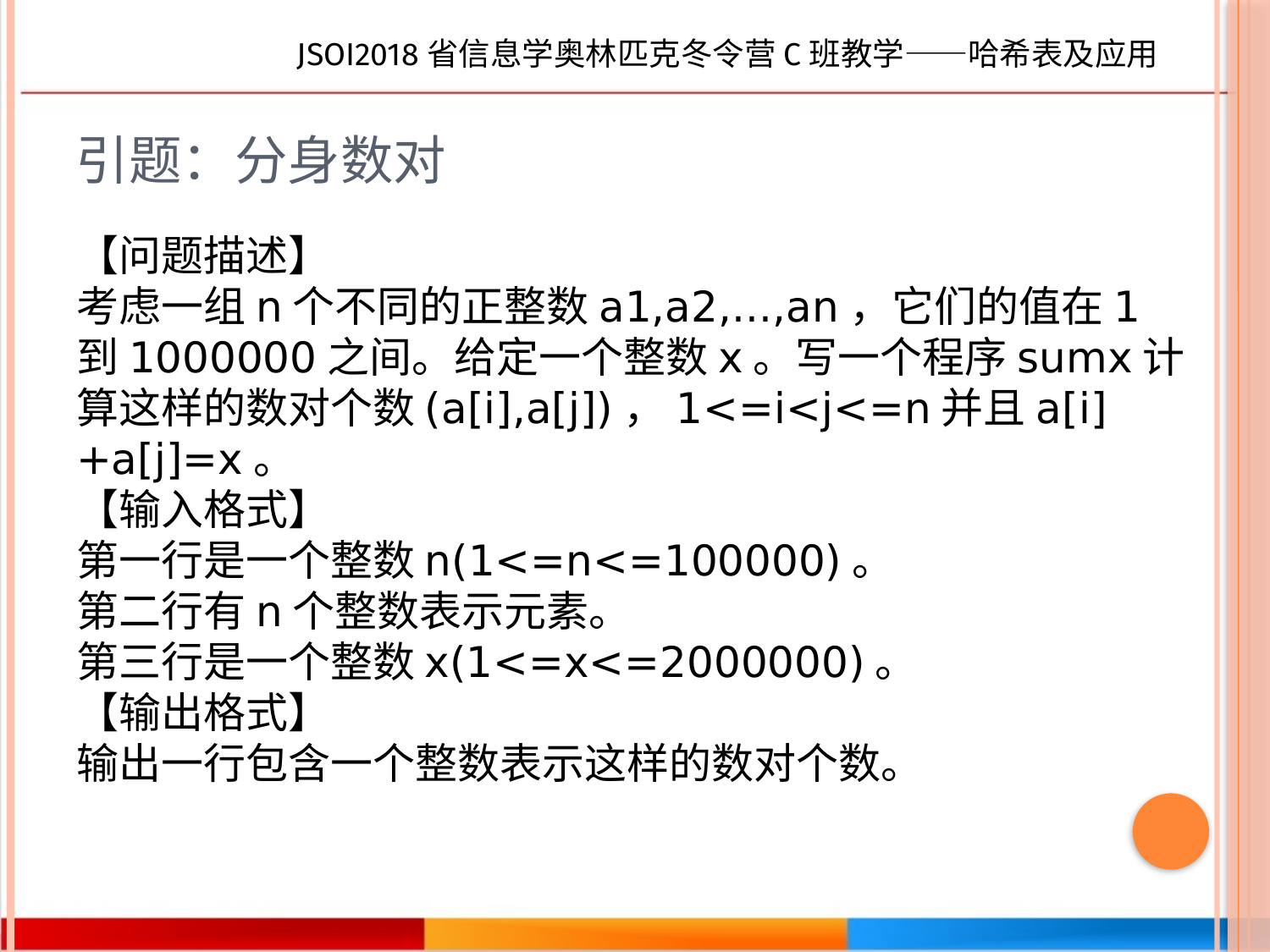

JSOI2018省信息学奥林匹克冬令营C班教学——哈希表及应用
# 引题：分身数对
【问题描述】
考虑一组n个不同的正整数a1,a2,...,an，它们的值在1到1000000之间。给定一个整数x。写一个程序sumx计算这样的数对个数(a[i],a[j])，1<=i<j<=n并且a[i]+a[j]=x。
【输入格式】
第一行是一个整数n(1<=n<=100000)。
第二行有n个整数表示元素。
第三行是一个整数x(1<=x<=2000000)。
【输出格式】
输出一行包含一个整数表示这样的数对个数。